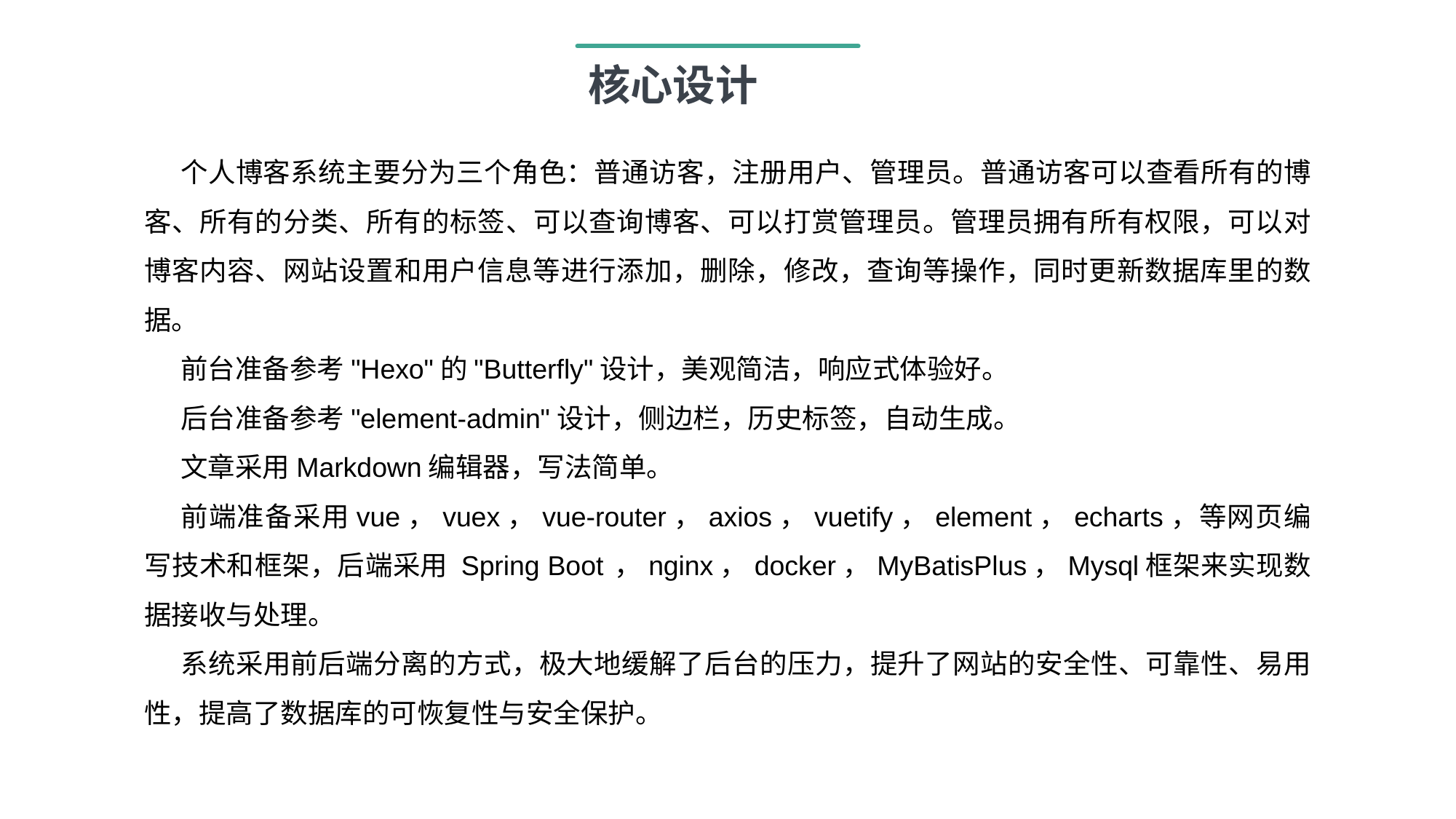

核心设计
个人博客系统主要分为三个角色：普通访客，注册用户、管理员。普通访客可以查看所有的博客、所有的分类、所有的标签、可以查询博客、可以打赏管理员。管理员拥有所有权限，可以对博客内容、网站设置和用户信息等进行添加，删除，修改，查询等操作，同时更新数据库里的数据。
前台准备参考"Hexo"的"Butterfly"设计，美观简洁，响应式体验好。
后台准备参考"element-admin"设计，侧边栏，历史标签，自动生成。
文章采用Markdown编辑器，写法简单。
前端准备采用vue，vuex，vue-router，axios，vuetify，element，echarts，等网页编写技术和框架，后端采用 Spring Boot ，nginx，docker，MyBatisPlus，Mysql框架来实现数据接收与处理。
系统采用前后端分离的方式，极大地缓解了后台的压力，提升了网站的安全性、可靠性、易用性，提高了数据库的可恢复性与安全保护。